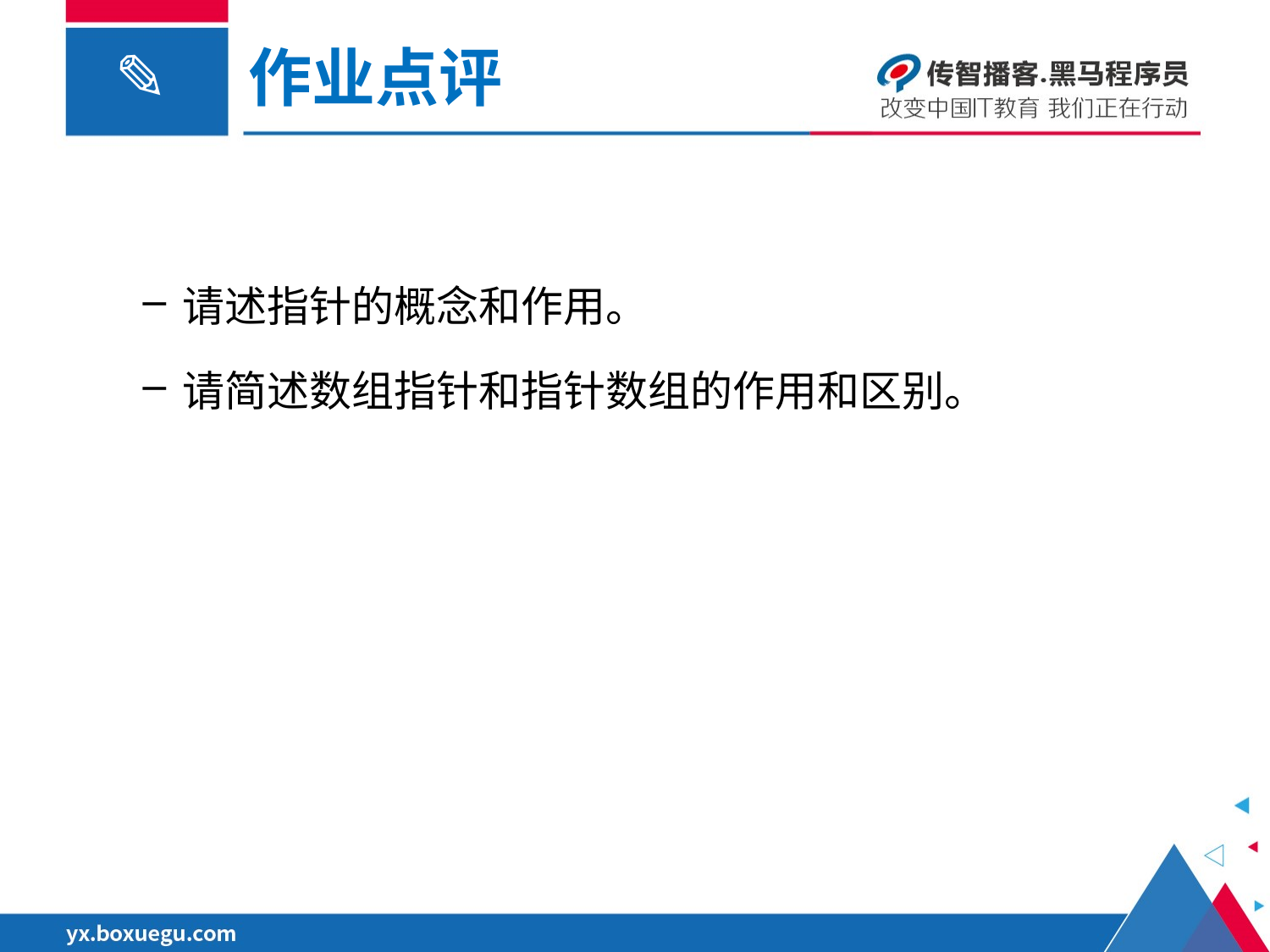

作业点评
请述指针的概念和作用。
请简述数组指针和指针数组的作用和区别。